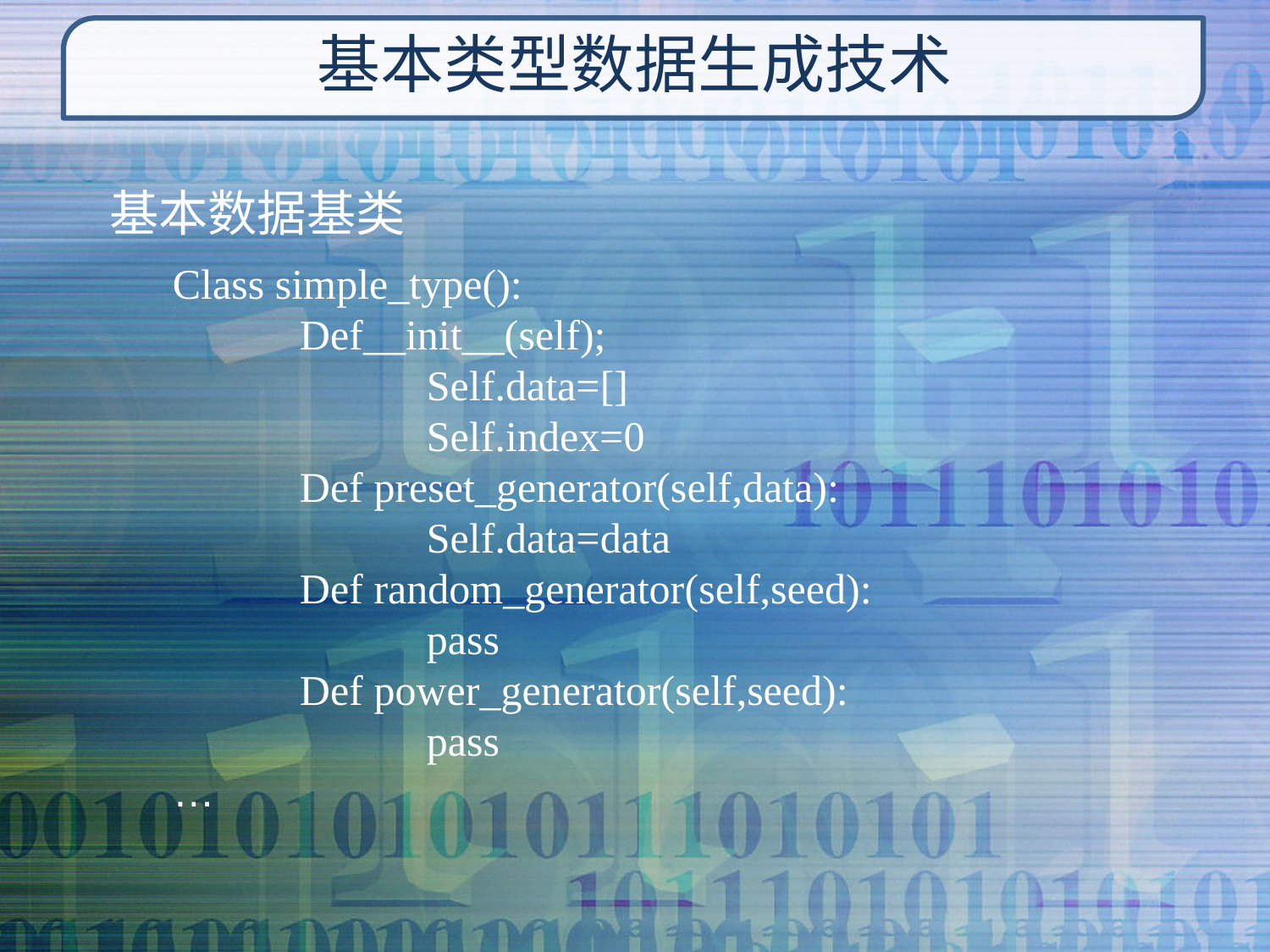

# 基本类型数据生成技术

基本数据基类
Class simple_type():
	Def__init__(self);
		Self.data=[]
		Self.index=0
	Def preset_generator(self,data):
		Self.data=data
	Def random_generator(self,seed):
		pass
	Def power_generator(self,seed):
		pass
…